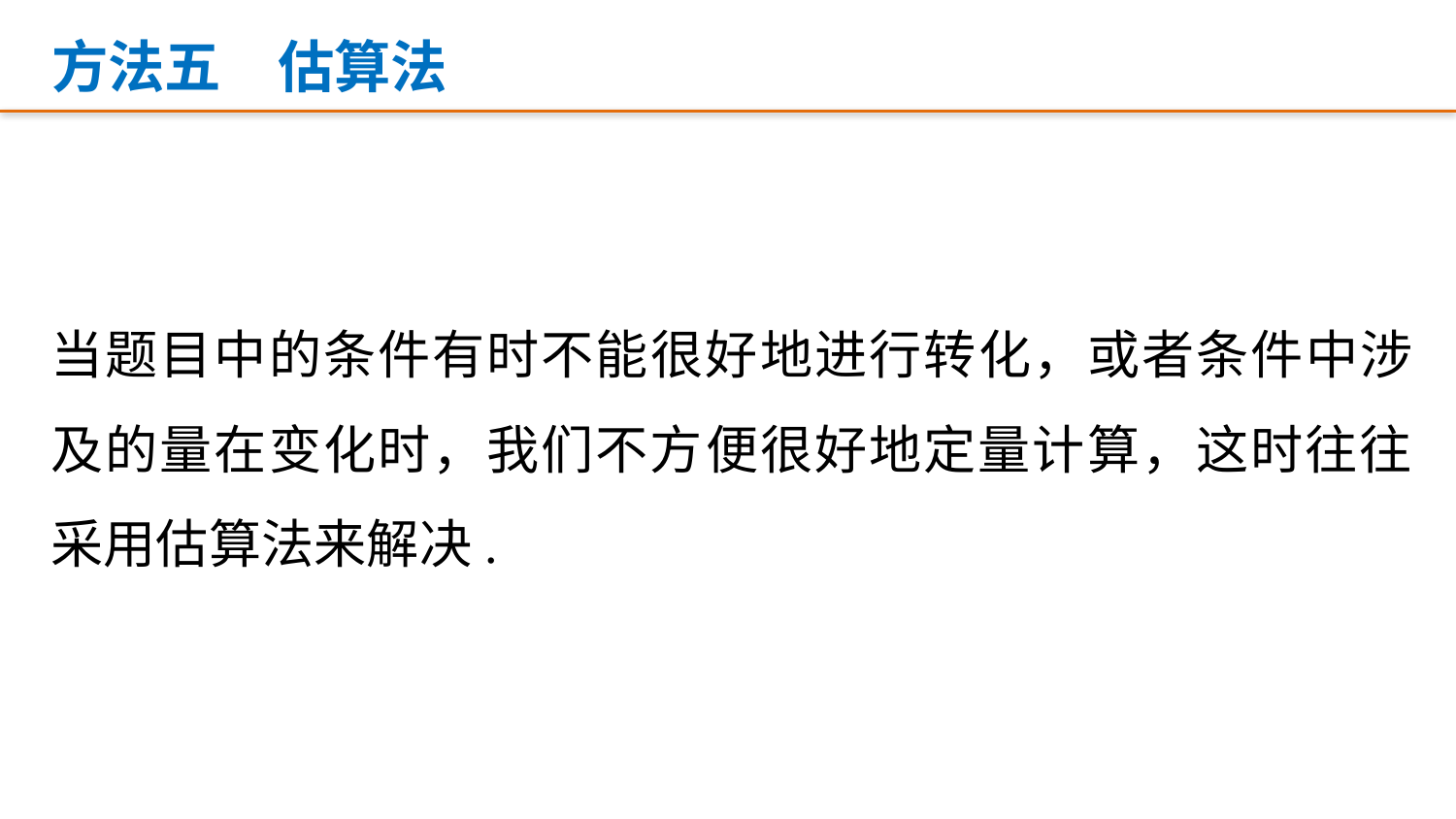

方法五　估算法
当题目中的条件有时不能很好地进行转化，或者条件中涉及的量在变化时，我们不方便很好地定量计算，这时往往采用估算法来解决.